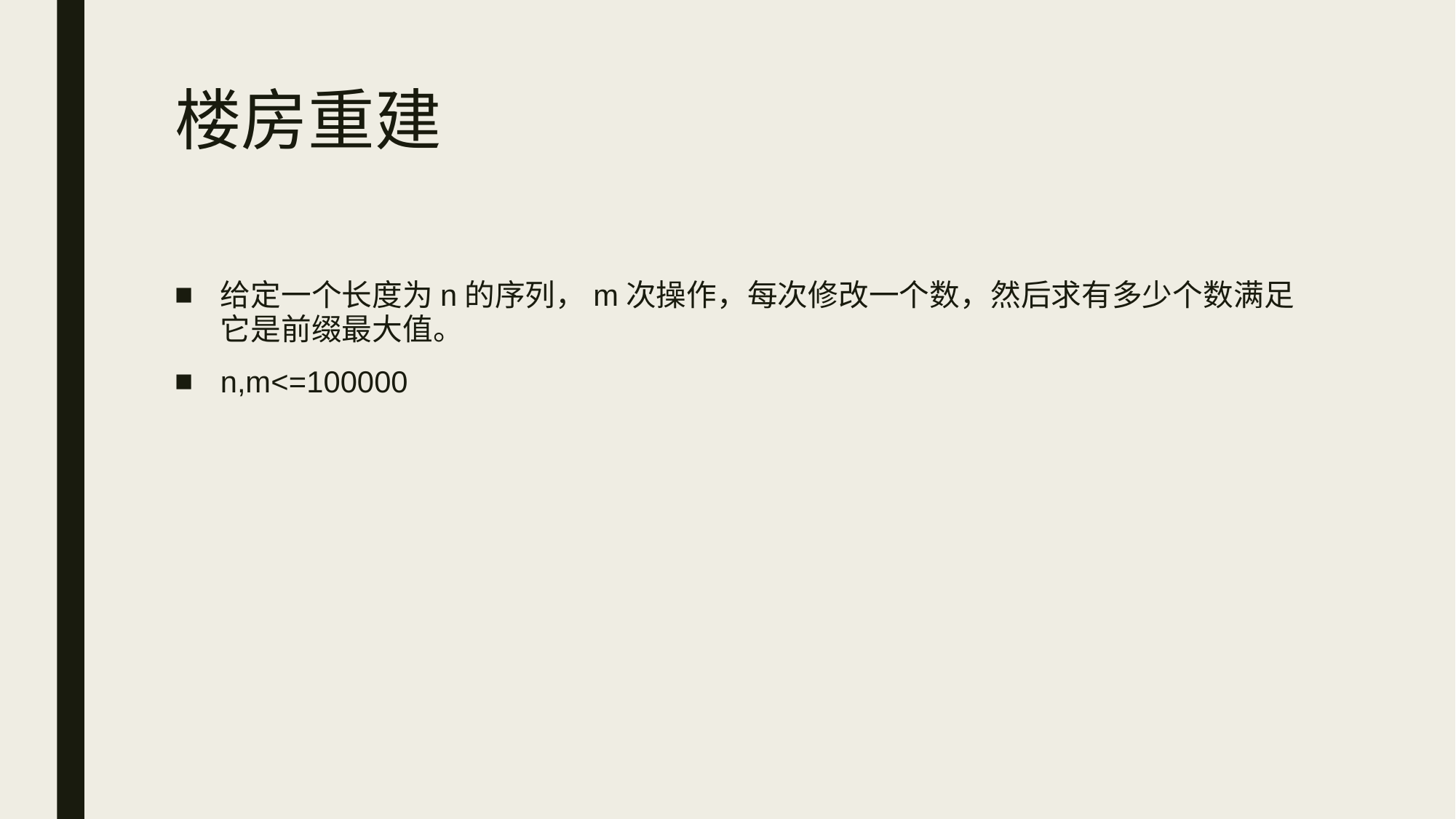

# 楼房重建
给定一个长度为n的序列，m次操作，每次修改一个数，然后求有多少个数满足它是前缀最大值。
n,m<=100000